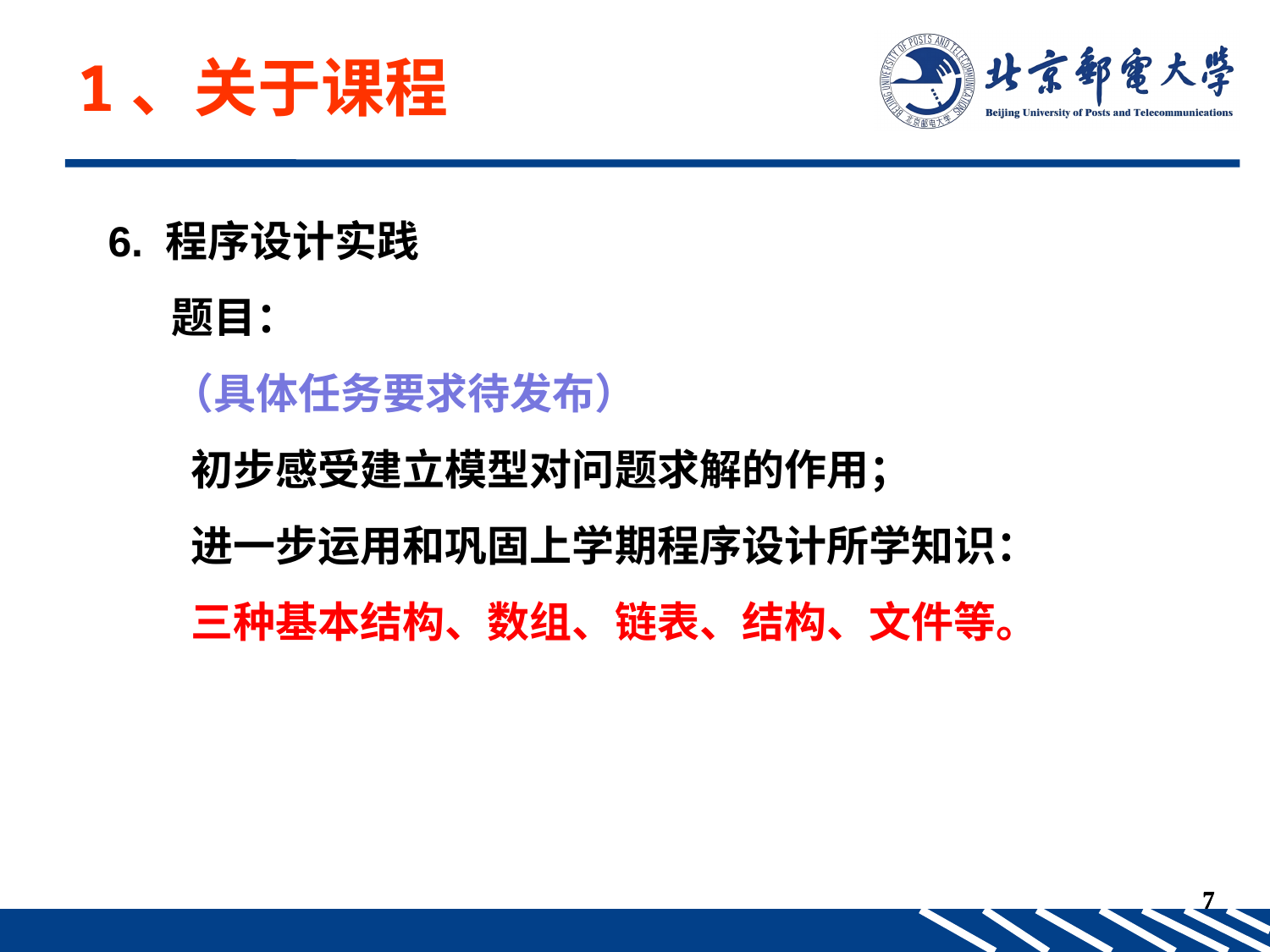

1、关于课程
6. 程序设计实践
题目：
（具体任务要求待发布）
 初步感受建立模型对问题求解的作用；
 进一步运用和巩固上学期程序设计所学知识：
 三种基本结构、数组、链表、结构、文件等。

7
7